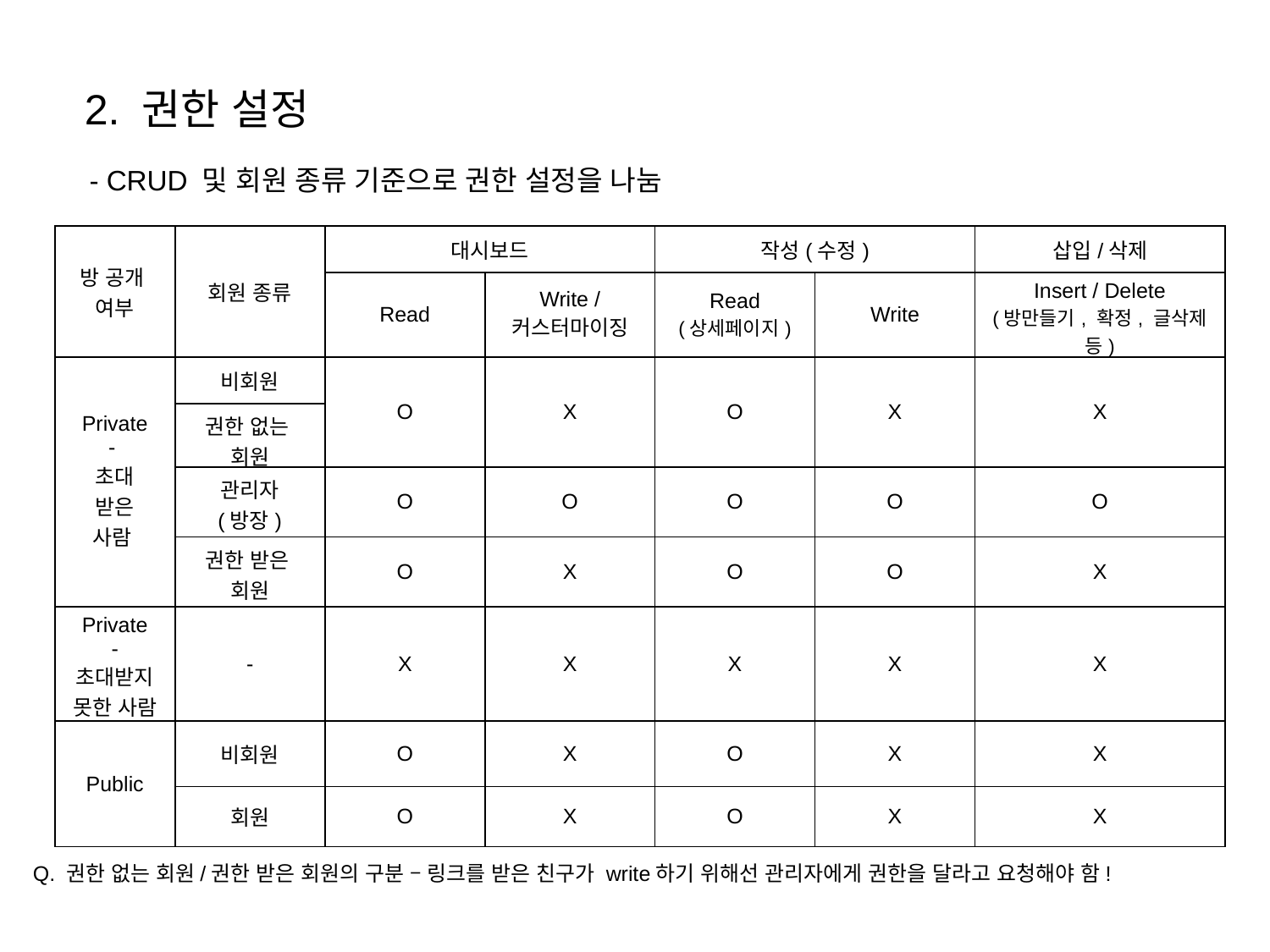

2. 권한 설정
- CRUD 및 회원 종류 기준으로 권한 설정을 나눔
| 방 공개 여부 | 회원 종류 | 대시보드 |  | 작성(수정) |  | 삽입/삭제 |
| --- | --- | --- | --- | --- | --- | --- |
|  |  | Read | Write / 커스터마이징 | Read (상세페이지) | Write | Insert / Delete (방만들기, 확정, 글삭제 등) |
| Private - 초대 받은 사람 | 비회원 | O | X | O | X | X |
|  | 권한 없는 회원 |  |  |  |  |  |
|  | 관리자 (방장) | O | O | O | O | O |
|  | 권한 받은 회원 | O | X | O | O | X |
| Private - 초대받지 못한 사람 | - | X | X | X | X | X |
| Public | 비회원 | O | X | O | X | X |
|  | 회원 | O | X | O | X | X |
Q. 권한 없는 회원/권한 받은 회원의 구분 – 링크를 받은 친구가 write하기 위해선 관리자에게 권한을 달라고 요청해야 함!